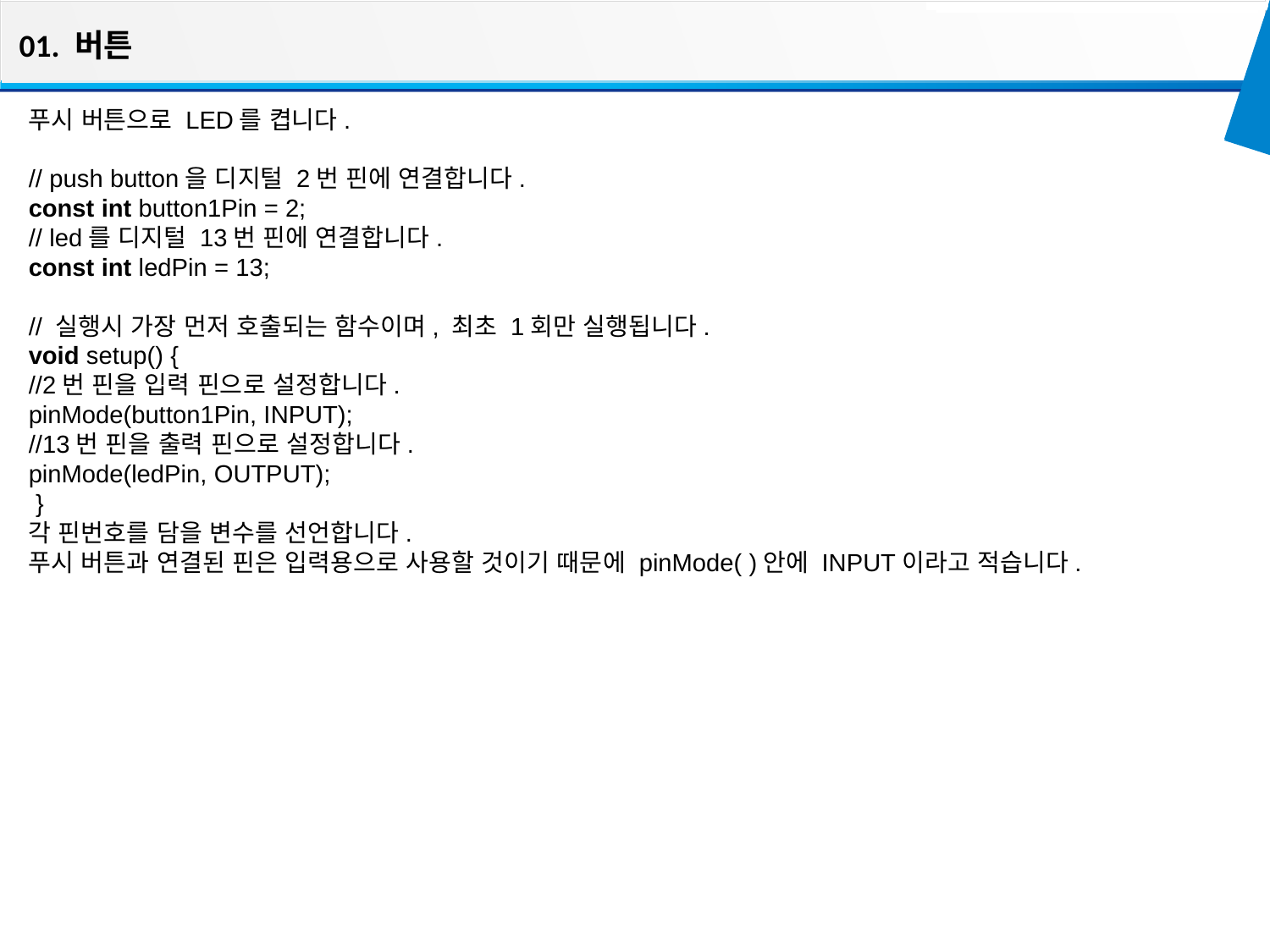

01. 버튼

푸시 버튼으로 LED를 켭니다.
// push button을 디지털 2번 핀에 연결합니다.
const int button1Pin = 2;
// led를 디지털 13번 핀에 연결합니다.
const int ledPin = 13;

// 실행시 가장 먼저 호출되는 함수이며, 최초 1회만 실행됩니다.
void setup() {
//2번 핀을 입력 핀으로 설정합니다.
pinMode(button1Pin, INPUT);
//13번 핀을 출력 핀으로 설정합니다.
pinMode(ledPin, OUTPUT);
 }
각 핀번호를 담을 변수를 선언합니다. 
푸시 버튼과 연결된 핀은 입력용으로 사용할 것이기 때문에 pinMode( )안에 INPUT이라고 적습니다.